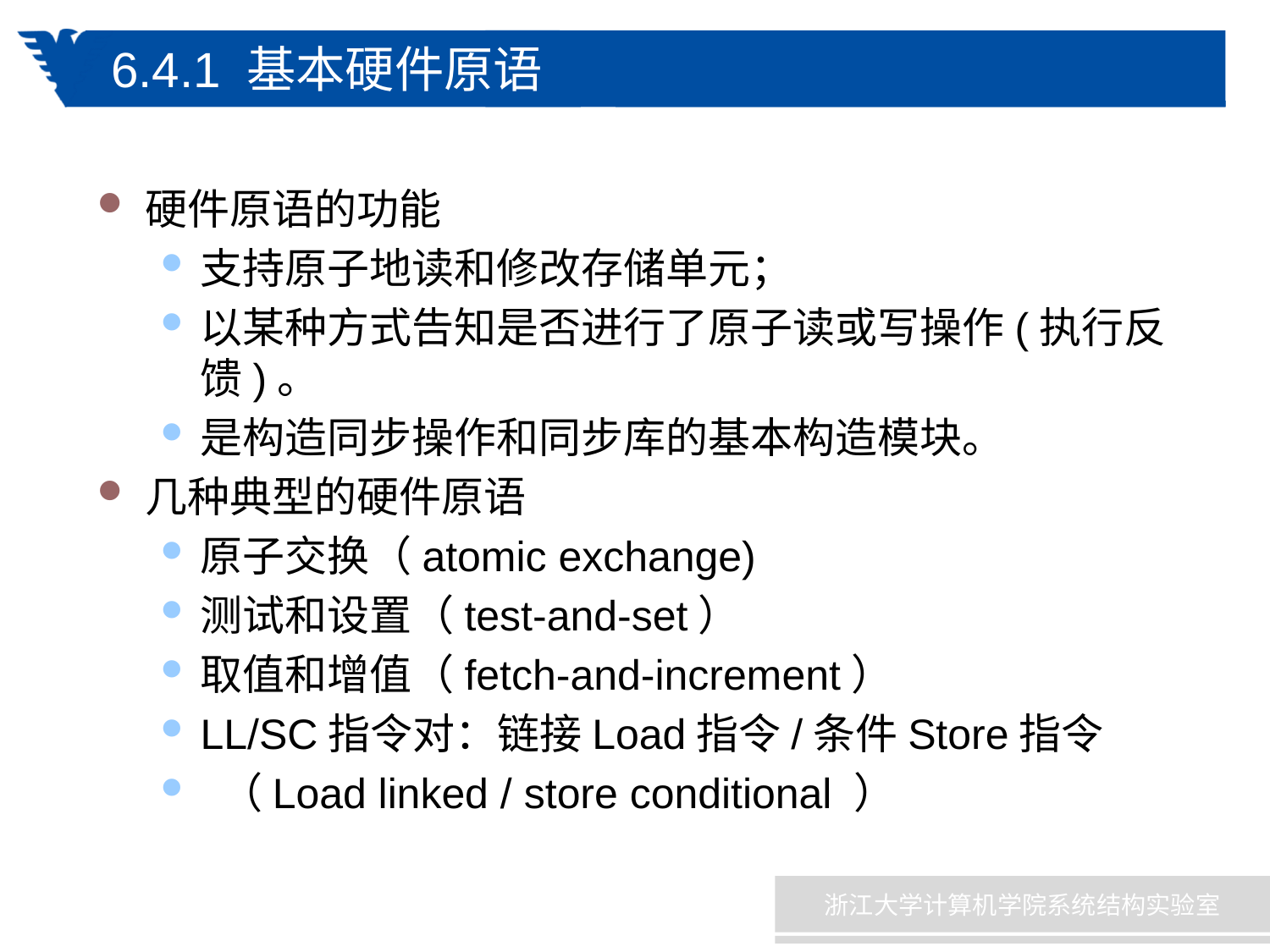

# 6.4.1 基本硬件原语
硬件原语的功能
支持原子地读和修改存储单元；
以某种方式告知是否进行了原子读或写操作(执行反馈)。
是构造同步操作和同步库的基本构造模块。
几种典型的硬件原语
原子交换（atomic exchange)
测试和设置（test-and-set）
取值和增值（fetch-and-increment）
LL/SC指令对：链接Load指令/条件Store指令
 （Load linked / store conditional ）